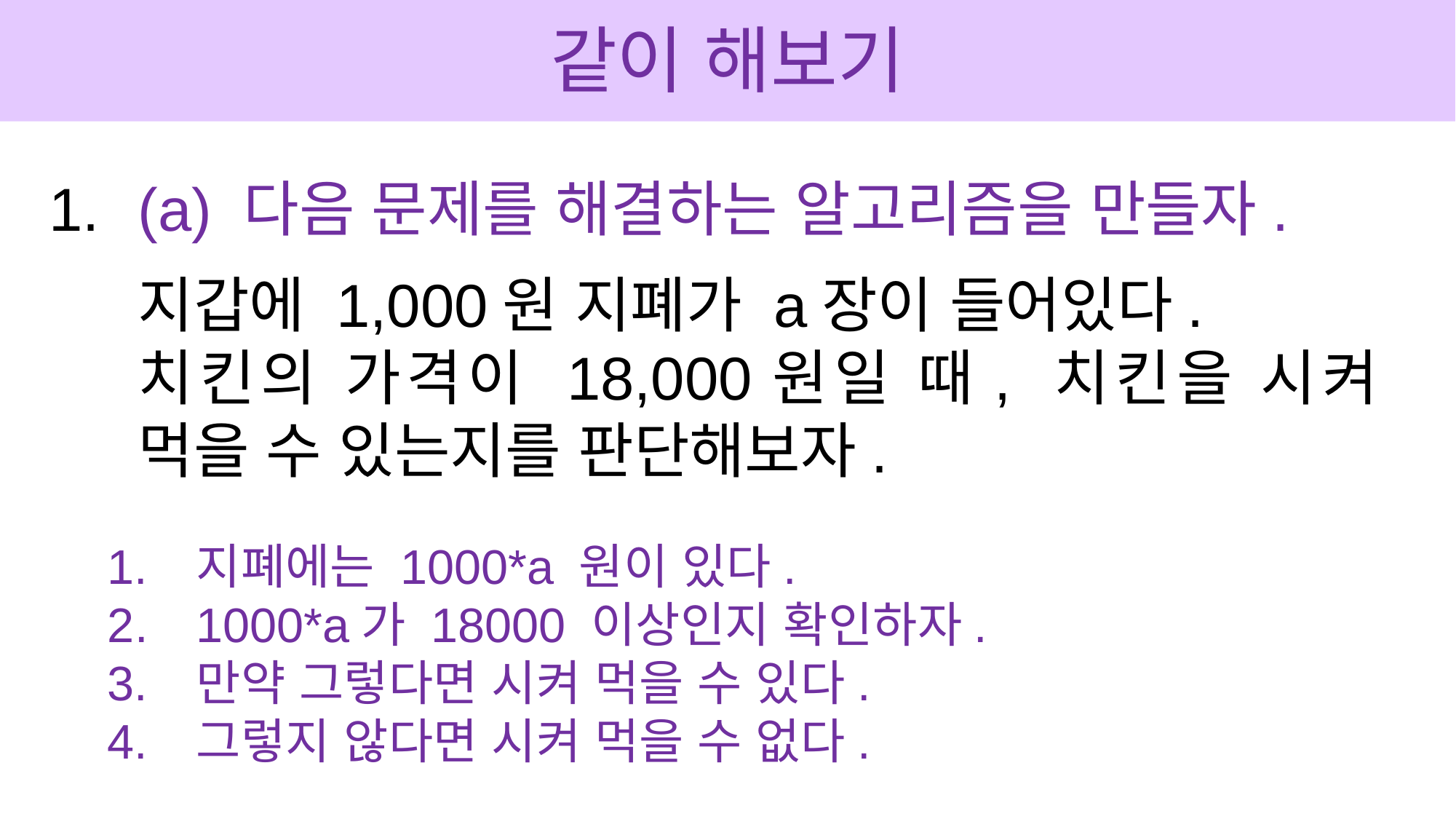

같이 해보기
1.
(a) 다음 문제를 해결하는 알고리즘을 만들자.
지갑에 1,000원 지폐가 a장이 들어있다.
치킨의 가격이 18,000원일 때, 치킨을 시켜 먹을 수 있는지를 판단해보자.
지폐에는 1000*a 원이 있다.
1000*a가 18000 이상인지 확인하자.
만약 그렇다면 시켜 먹을 수 있다.
그렇지 않다면 시켜 먹을 수 없다.